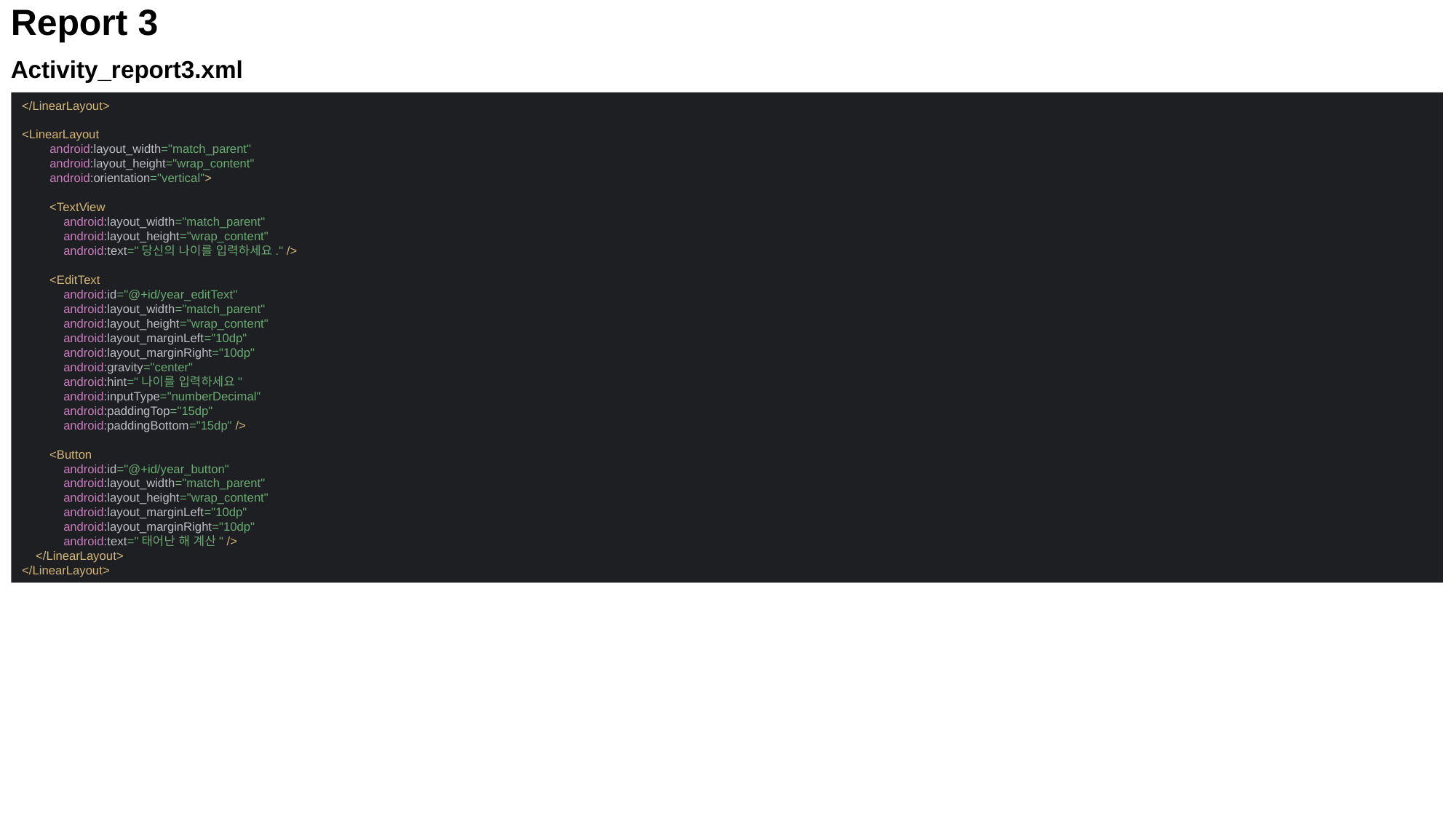

Report 3
Activity_report3.xml
</LinearLayout>

<LinearLayout
        android:layout_width="match_parent"
        android:layout_height="wrap_content"
        android:orientation="vertical">
        <TextView
            android:layout_width="match_parent"
            android:layout_height="wrap_content"
            android:text="당신의 나이를 입력하세요." />
        <EditText
            android:id="@+id/year_editText"
            android:layout_width="match_parent"
            android:layout_height="wrap_content"
            android:layout_marginLeft="10dp"
            android:layout_marginRight="10dp"
            android:gravity="center"
            android:hint="나이를 입력하세요"
            android:inputType="numberDecimal"
            android:paddingTop="15dp"
            android:paddingBottom="15dp" />
        <Button
            android:id="@+id/year_button"
            android:layout_width="match_parent"
            android:layout_height="wrap_content"
            android:layout_marginLeft="10dp"
            android:layout_marginRight="10dp"
            android:text="태어난 해 계산" />
    </LinearLayout>
</LinearLayout>